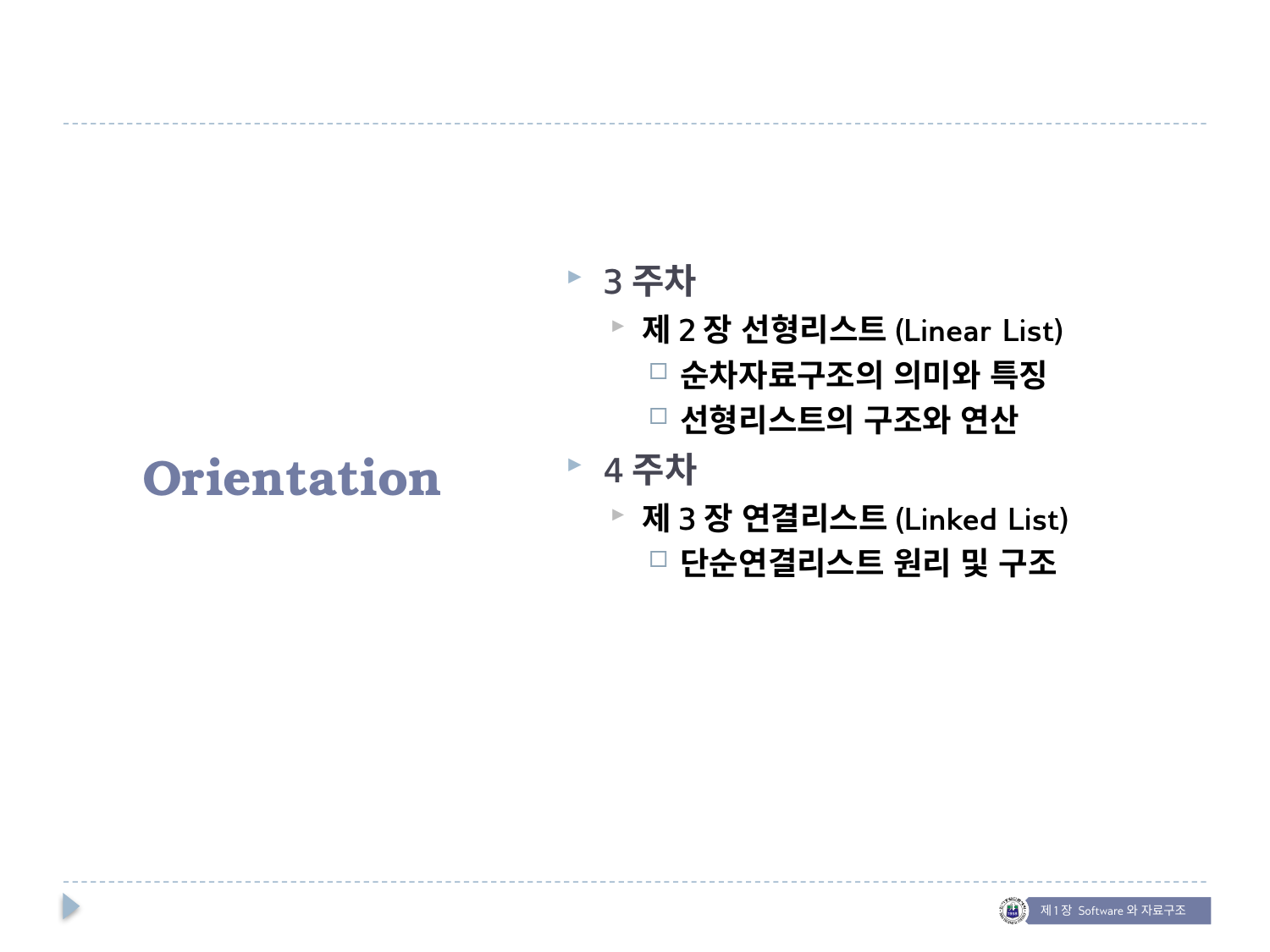

Orientation
3주차
제2장 선형리스트(Linear List)
순차자료구조의 의미와 특징
선형리스트의 구조와 연산
4주차
제3장 연결리스트(Linked List)
단순연결리스트 원리 및 구조